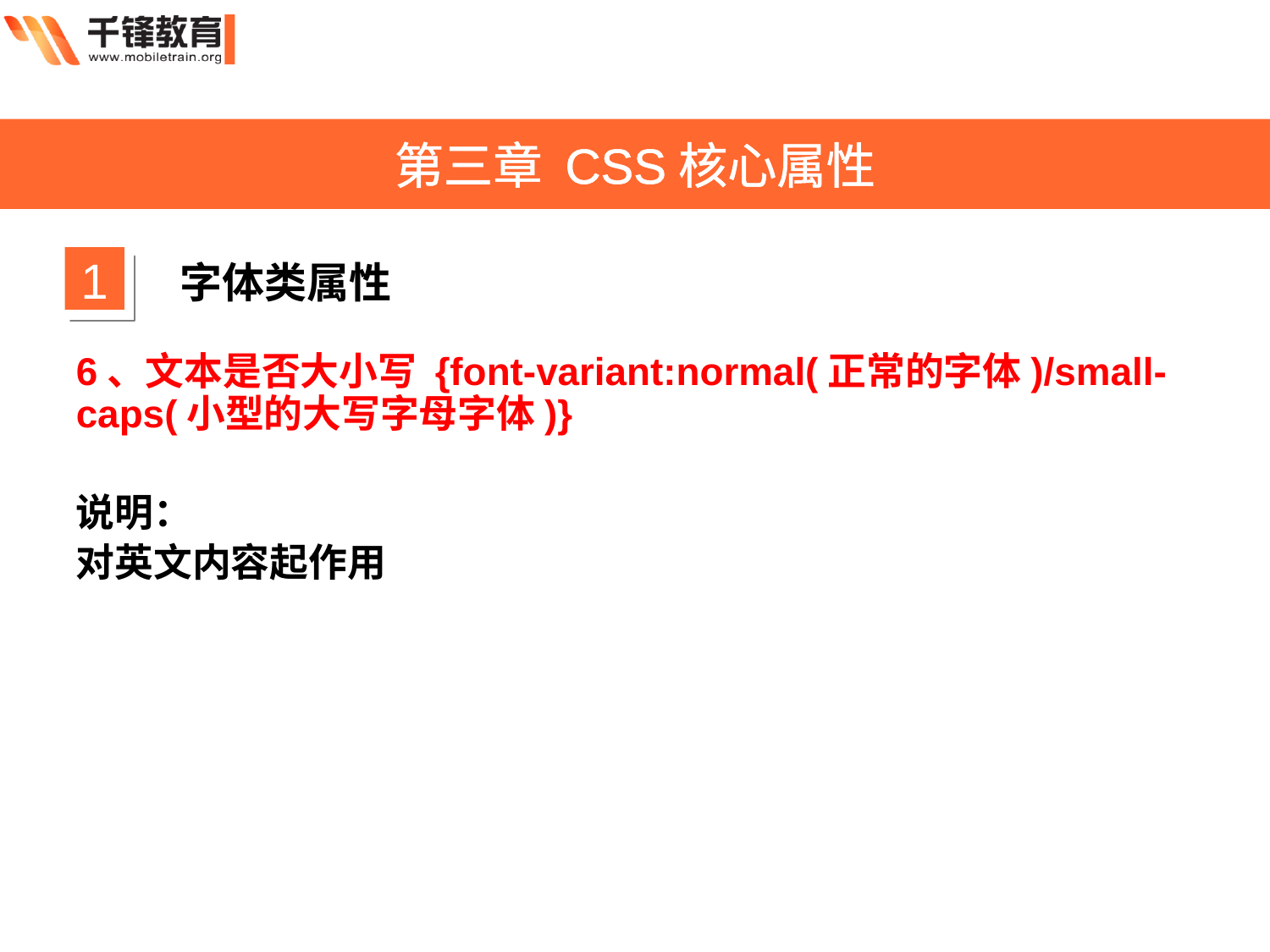

第三章 CSS核心属性
1

字体类属性

6、文本是否大小写 {font-variant:normal(正常的字体)/small-caps(小型的大写字母字体)}

说明：
对英文内容起作用